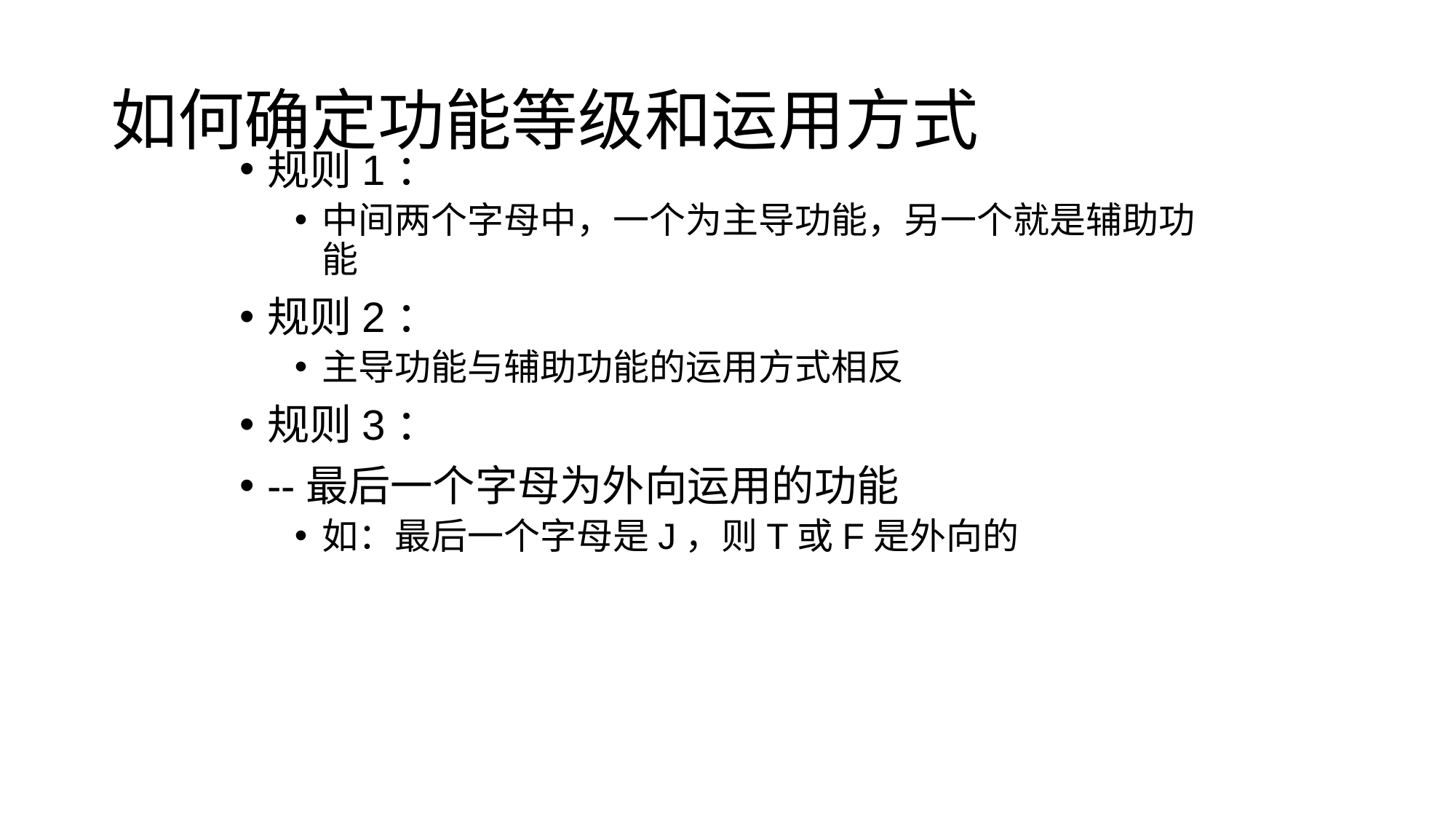

# 如何确定功能等级和运用方式
规则1：
中间两个字母中，一个为主导功能，另一个就是辅助功能
规则2：
主导功能与辅助功能的运用方式相反
规则3：
--最后一个字母为外向运用的功能
如：最后一个字母是J，则T或F是外向的